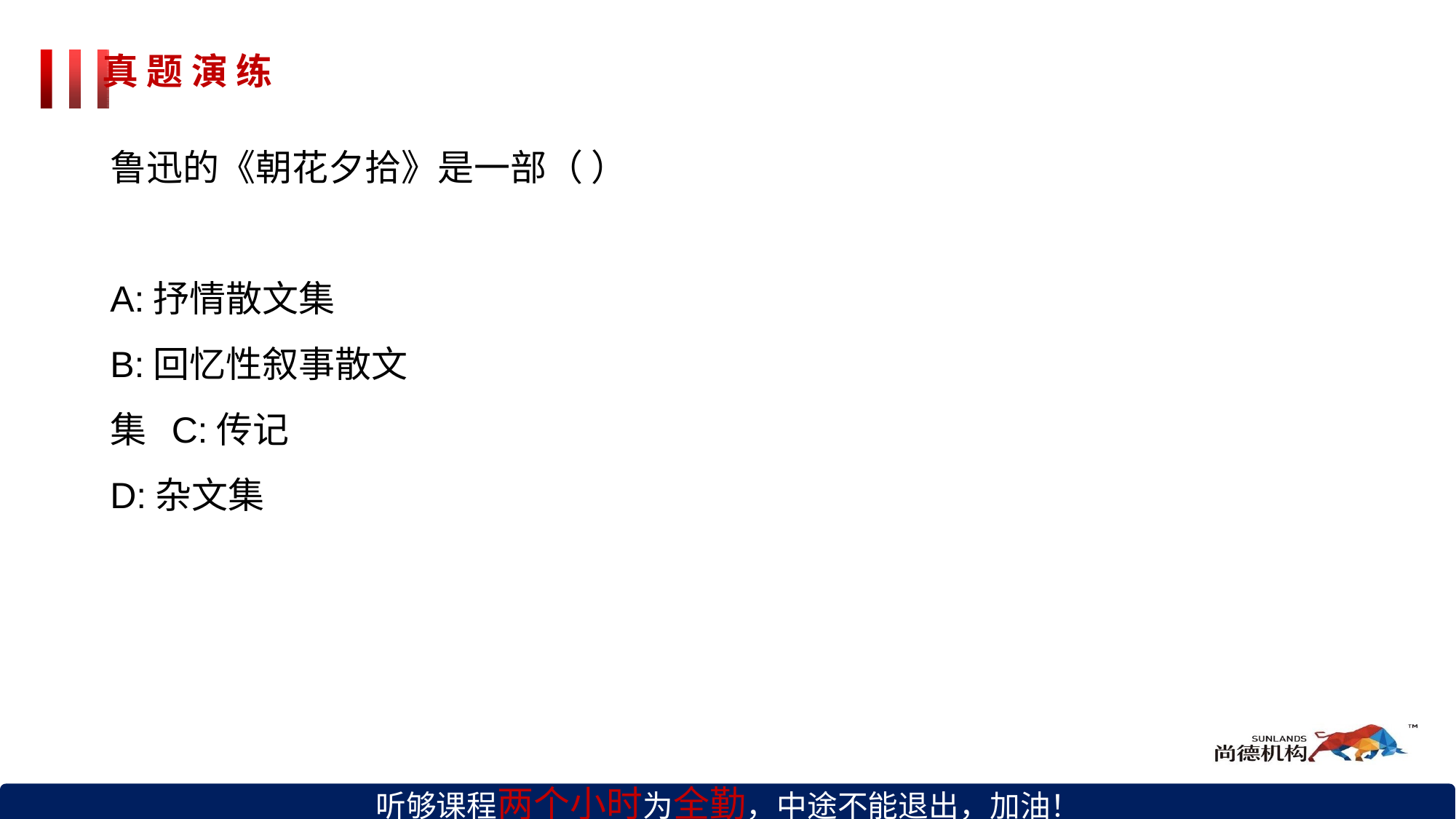

# 真 题 演 练

鲁迅的《朝花夕拾》是一部（ ）

A:抒情散文集
B:回忆性叙事散文集  C:传记
D:杂文集

听够课程两个小时为全勤，中途不能退出，加油！